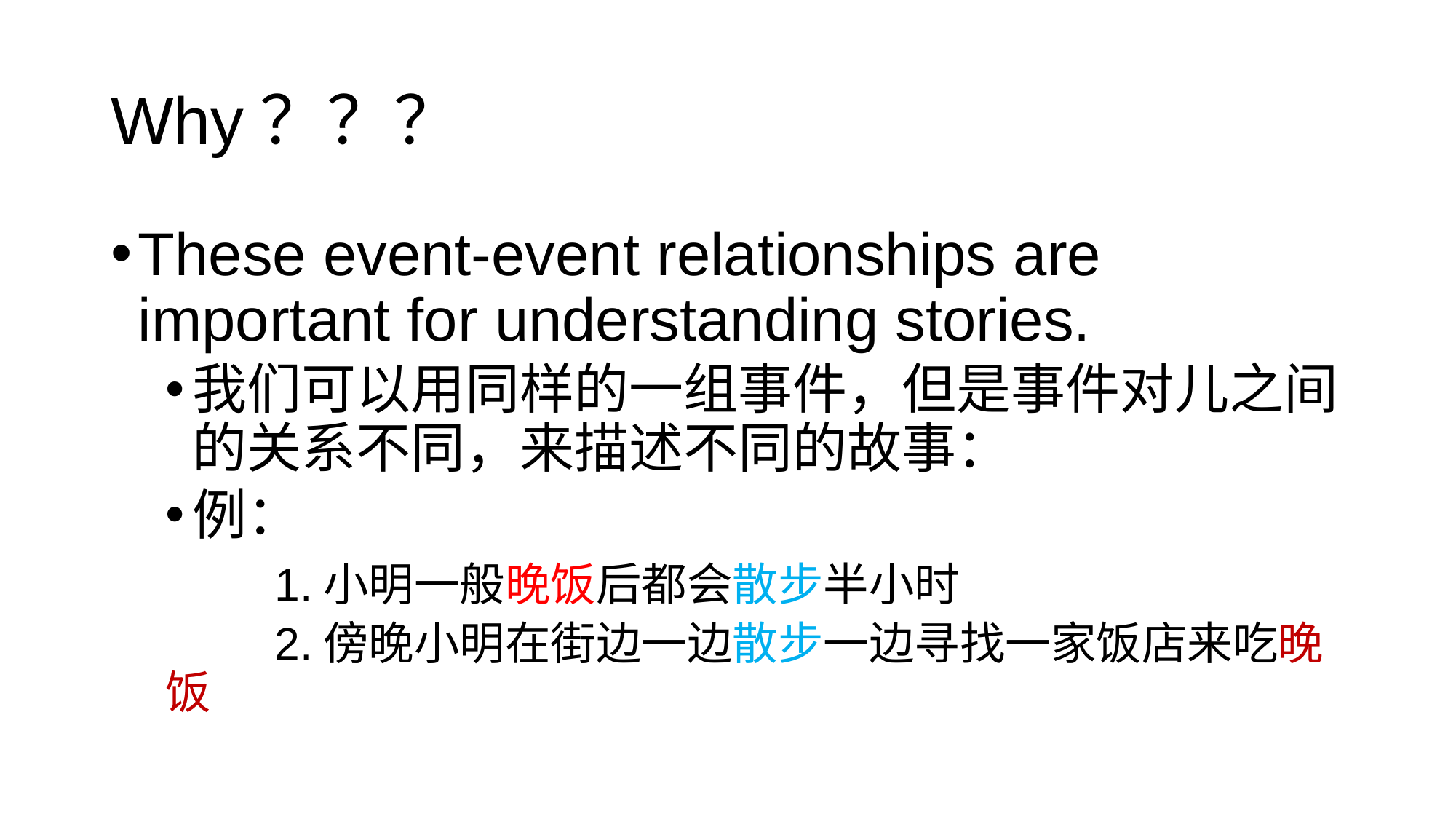

# Why？？？
These event-event relationships are important for understanding stories.
我们可以用同样的一组事件，但是事件对儿之间的关系不同，来描述不同的故事：
例：
	1.小明一般晚饭后都会散步半小时
	2.傍晚小明在街边一边散步一边寻找一家饭店来吃晚饭